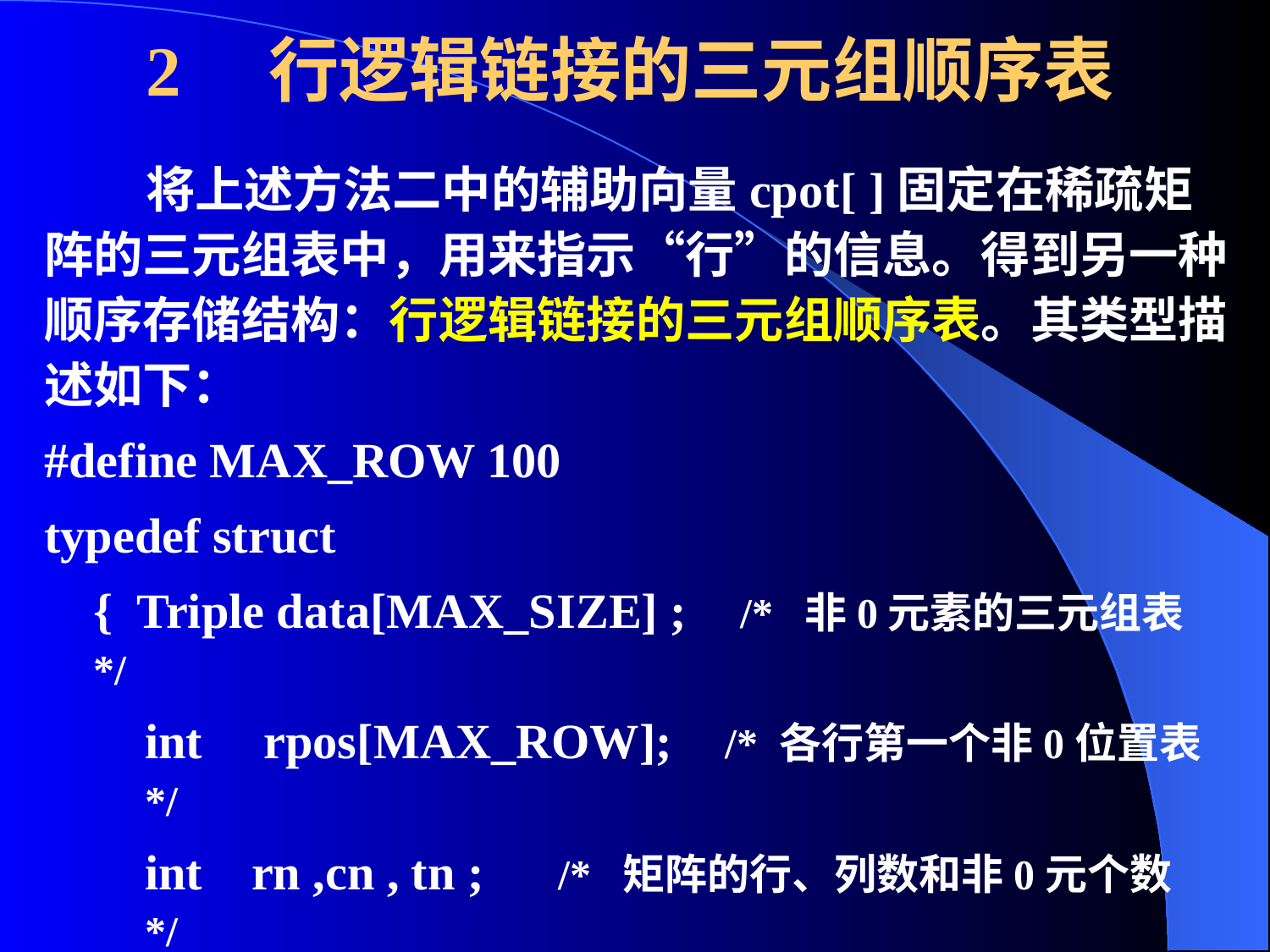

2    行逻辑链接的三元组顺序表
        将上述方法二中的辅助向量cpot[ ]固定在稀疏矩阵的三元组表中，用来指示“行”的信息。得到另一种顺序存储结构：行逻辑链接的三元组顺序表。其类型描述如下：
#define MAX_ROW 100
typedef struct
{  Triple data[MAX_SIZE] ;     /*  非0元素的三元组表  */
int     rpos[MAX_ROW];     /* 各行第一个非0位置表 */
int    rn ,cn , tn ;       /*  矩阵的行、列数和非0元个数  */
}RLSMatrix ;